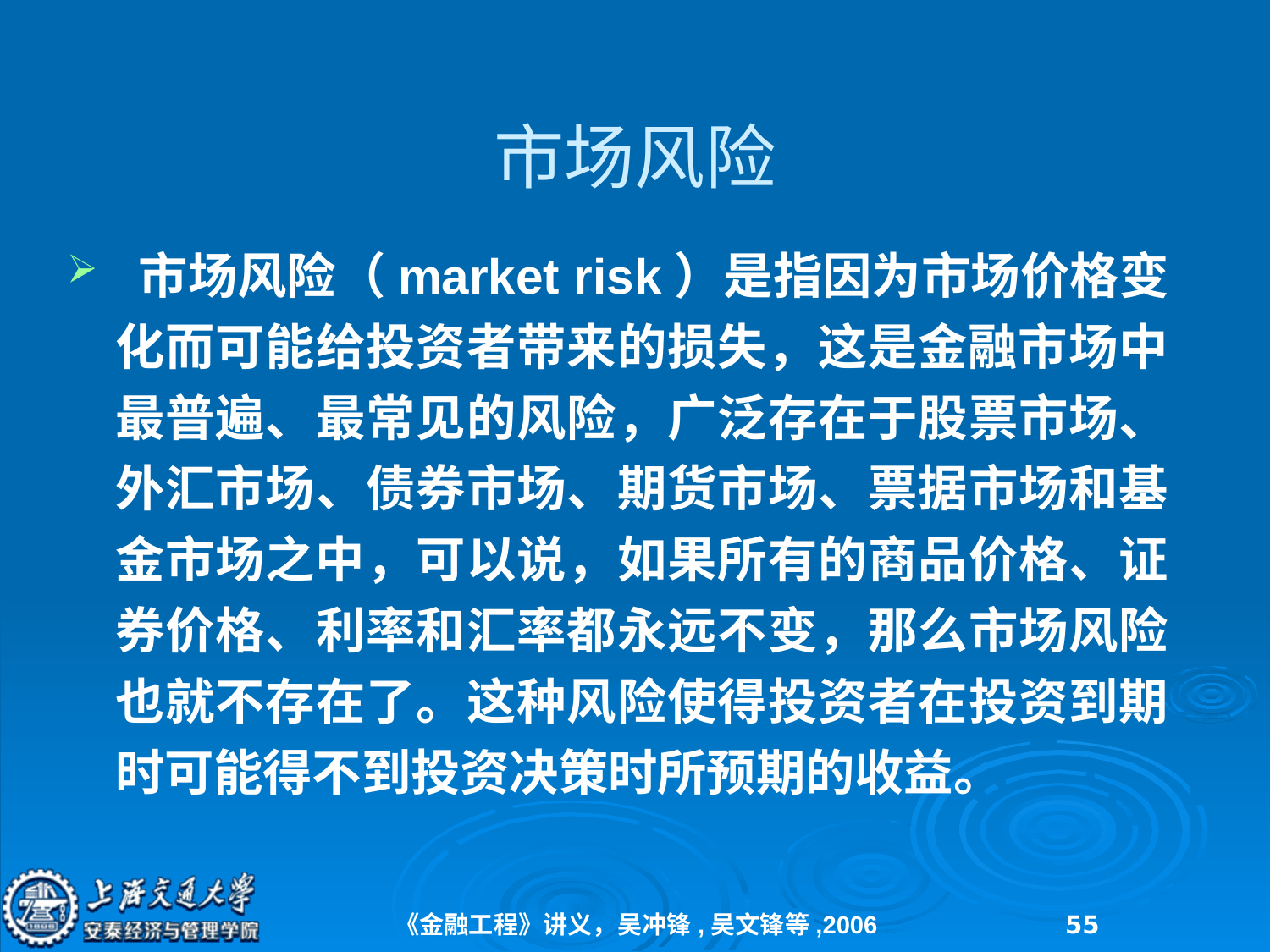

# 市场风险
 市场风险（market risk）是指因为市场价格变化而可能给投资者带来的损失，这是金融市场中最普遍、最常见的风险，广泛存在于股票市场、外汇市场、债券市场、期货市场、票据市场和基金市场之中，可以说，如果所有的商品价格、证券价格、利率和汇率都永远不变，那么市场风险也就不存在了。这种风险使得投资者在投资到期时可能得不到投资决策时所预期的收益。